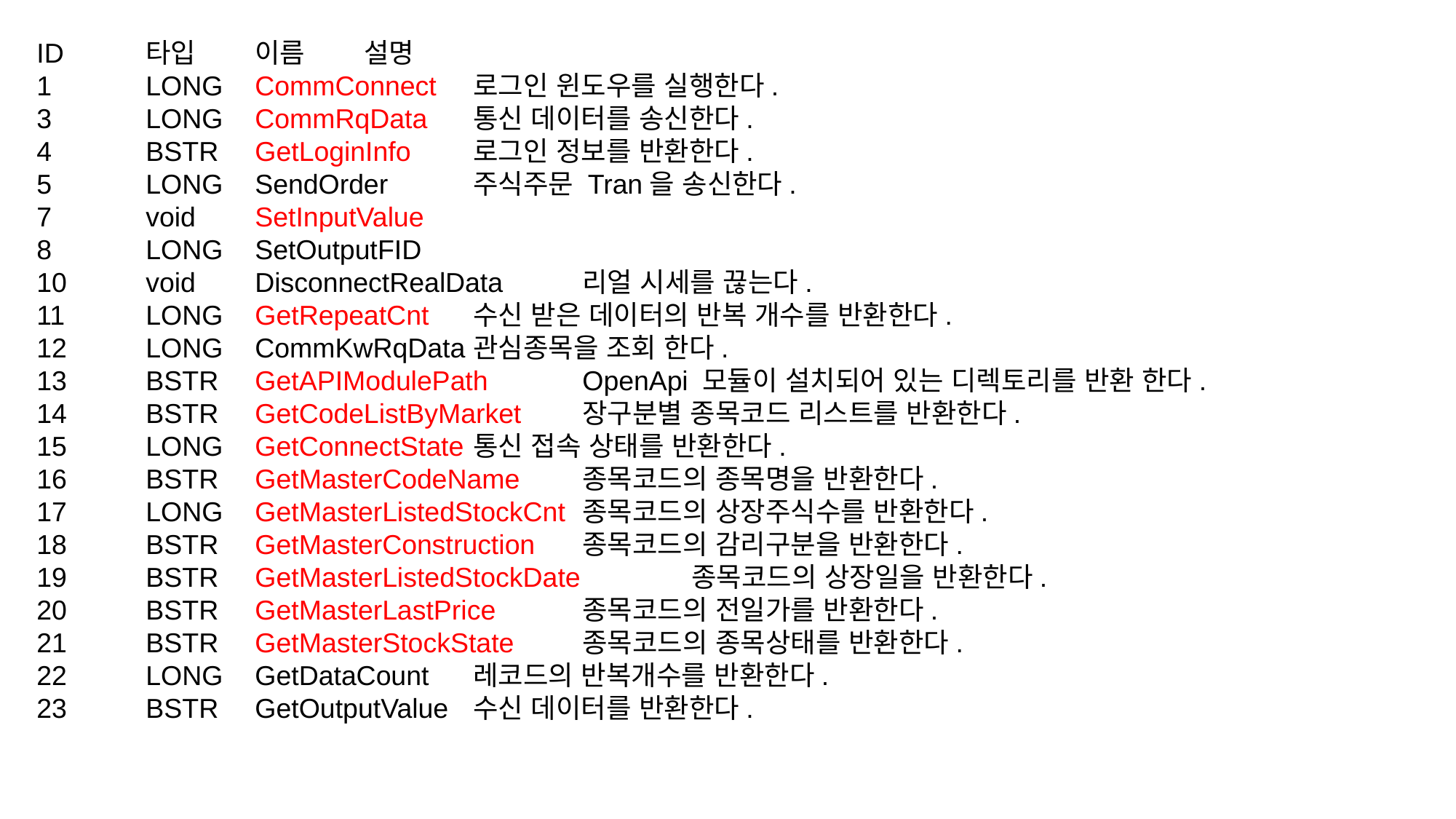

ID 	타입 	이름 	설명
1 	LONG 	CommConnect 	로그인 윈도우를 실행한다.
3 	LONG 	CommRqData 	통신 데이터를 송신한다.
4 	BSTR 	GetLoginInfo 	로그인 정보를 반환한다.
5 	LONG 	SendOrder 	주식주문 Tran을 송신한다.
7 	void 	SetInputValue
8 	LONG 	SetOutputFID
10 	void 	DisconnectRealData 	리얼 시세를 끊는다.
11 	LONG 	GetRepeatCnt 	수신 받은 데이터의 반복 개수를 반환한다.
12 	LONG 	CommKwRqData 	관심종목을 조회 한다.
13 	BSTR 	GetAPIModulePath 	OpenApi 모듈이 설치되어 있는 디렉토리를 반환 한다.
14 	BSTR 	GetCodeListByMarket 	장구분별 종목코드 리스트를 반환한다.
15 	LONG 	GetConnectState 	통신 접속 상태를 반환한다.
16 	BSTR 	GetMasterCodeName 	종목코드의 종목명을 반환한다.
17 	LONG 	GetMasterListedStockCnt 	종목코드의 상장주식수를 반환한다.
18 	BSTR 	GetMasterConstruction 	종목코드의 감리구분을 반환한다.
19 	BSTR 	GetMasterListedStockDate 	종목코드의 상장일을 반환한다.
20 	BSTR 	GetMasterLastPrice 	종목코드의 전일가를 반환한다.
21 	BSTR 	GetMasterStockState 	종목코드의 종목상태를 반환한다.
22 	LONG 	GetDataCount 	레코드의 반복개수를 반환한다.
23 	BSTR 	GetOutputValue 	수신 데이터를 반환한다.